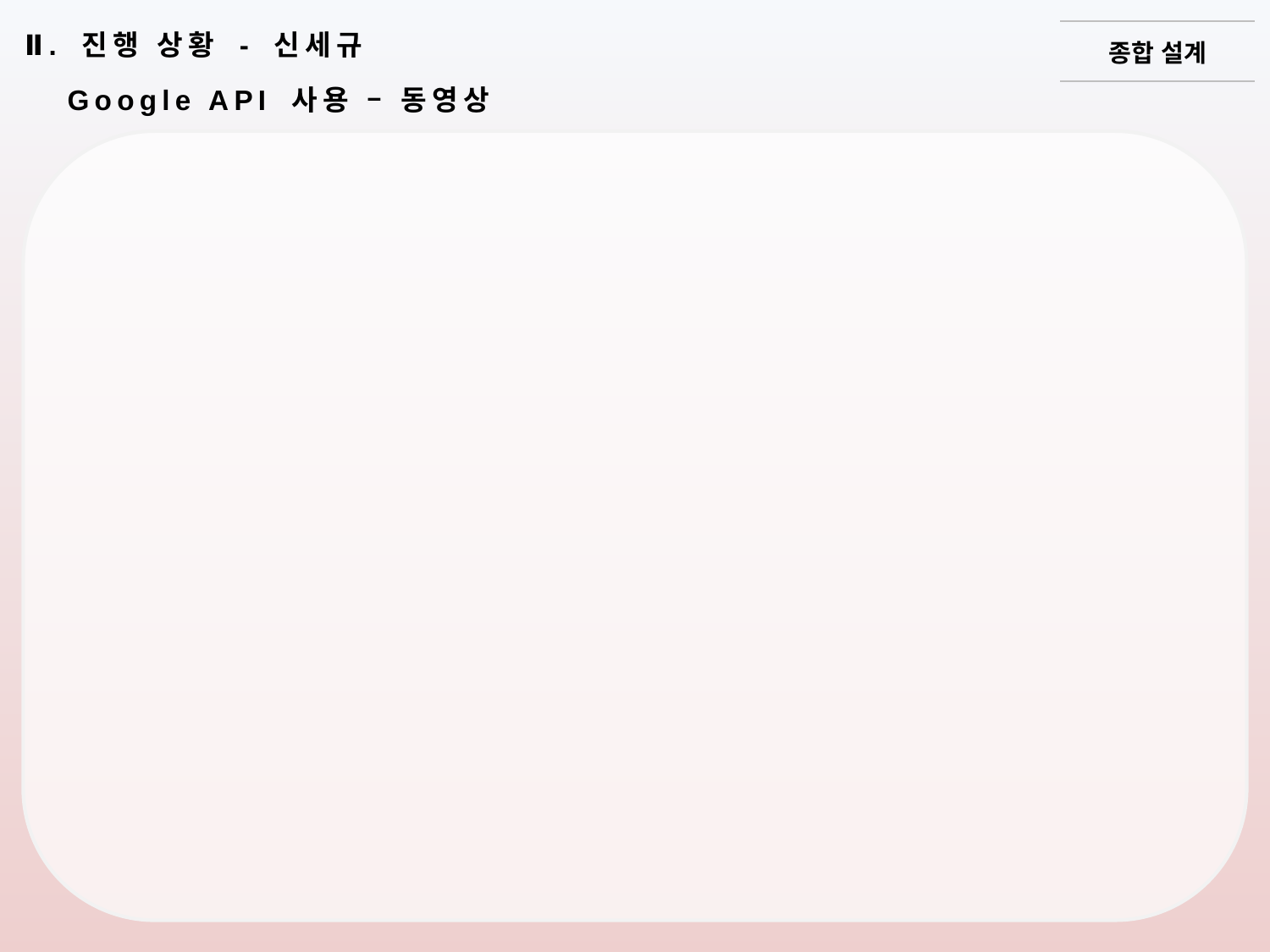

종합 설계
Ⅱ. 진행 상황 - 신세규
Google API 사용 – 동영상